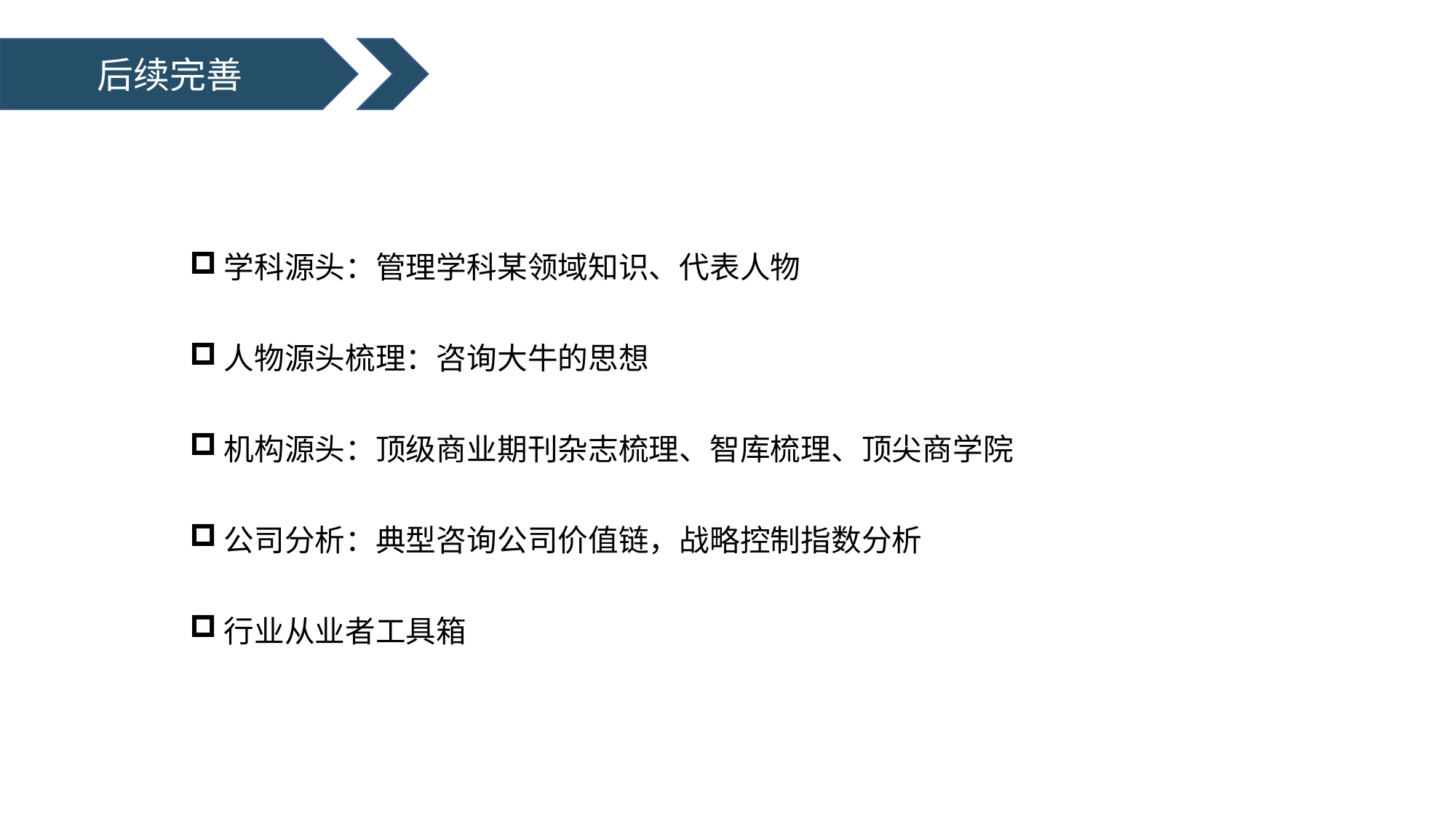

后续完善

学科源头：管理学科某领域知识、代表人物

人物源头梳理：咨询大牛的思想

机构源头：顶级商业期刊杂志梳理、智库梳理、顶尖商学院

公司分析：典型咨询公司价值链，战略控制指数分析

行业从业者工具箱